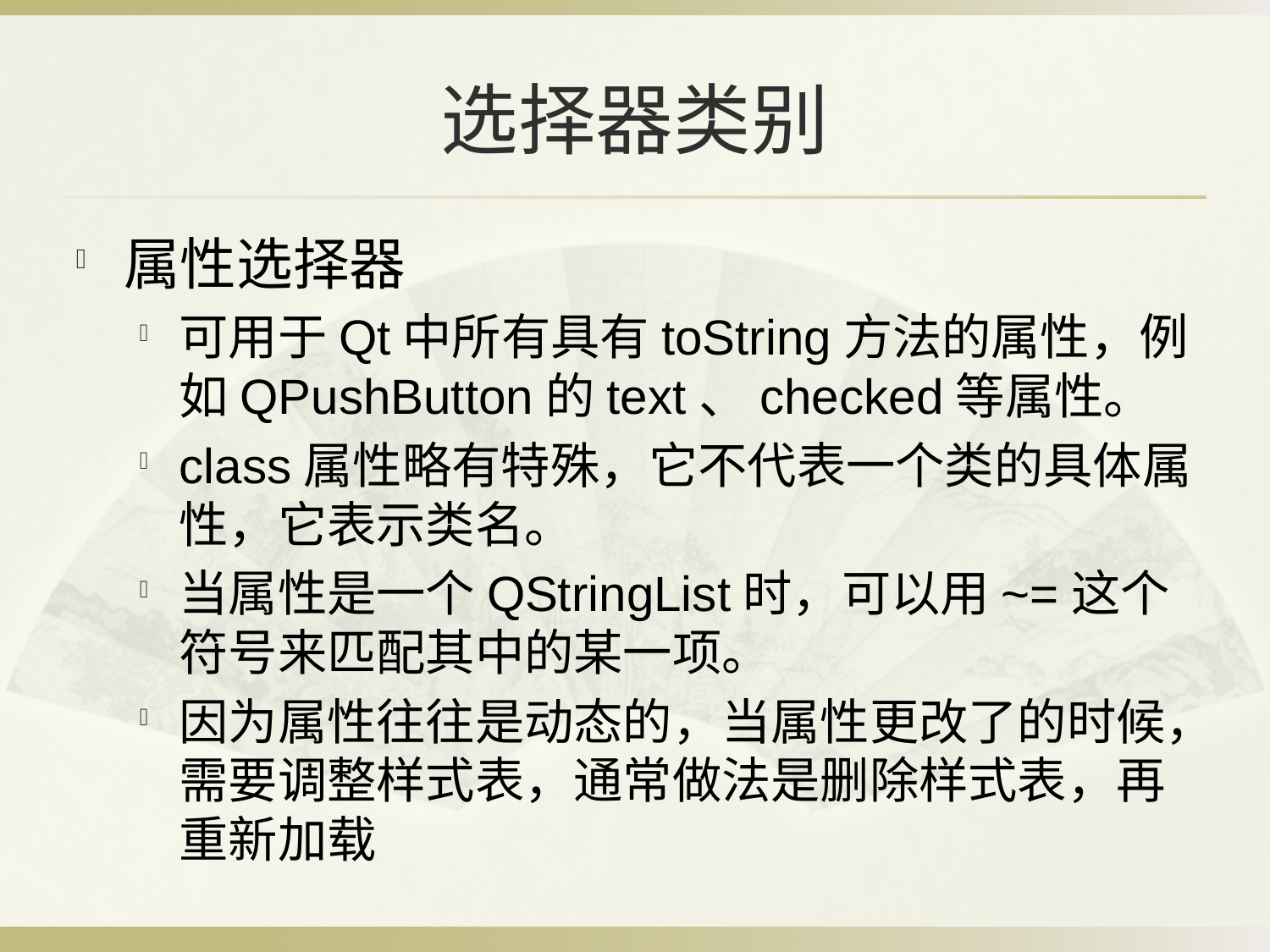

# 选择器类别
属性选择器
可用于Qt中所有具有toString方法的属性，例如QPushButton的text、checked等属性。
class属性略有特殊，它不代表一个类的具体属性，它表示类名。
当属性是一个QStringList时，可以用~=这个符号来匹配其中的某一项。
因为属性往往是动态的，当属性更改了的时候，需要调整样式表，通常做法是删除样式表，再重新加载